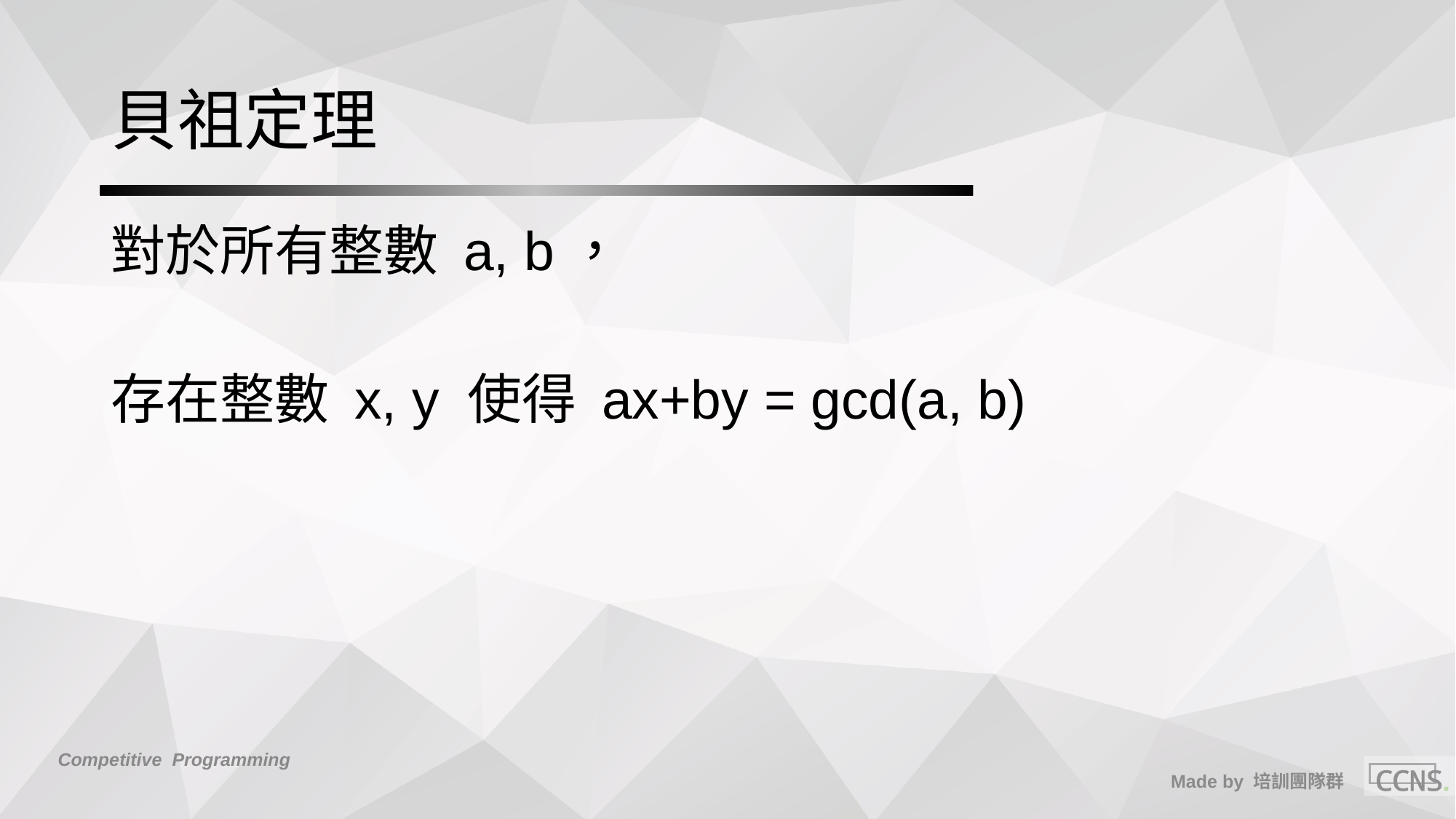

# 貝祖定理
對於所有整數 a, b，

存在整數 x, y 使得 ax+by = gcd(a, b)